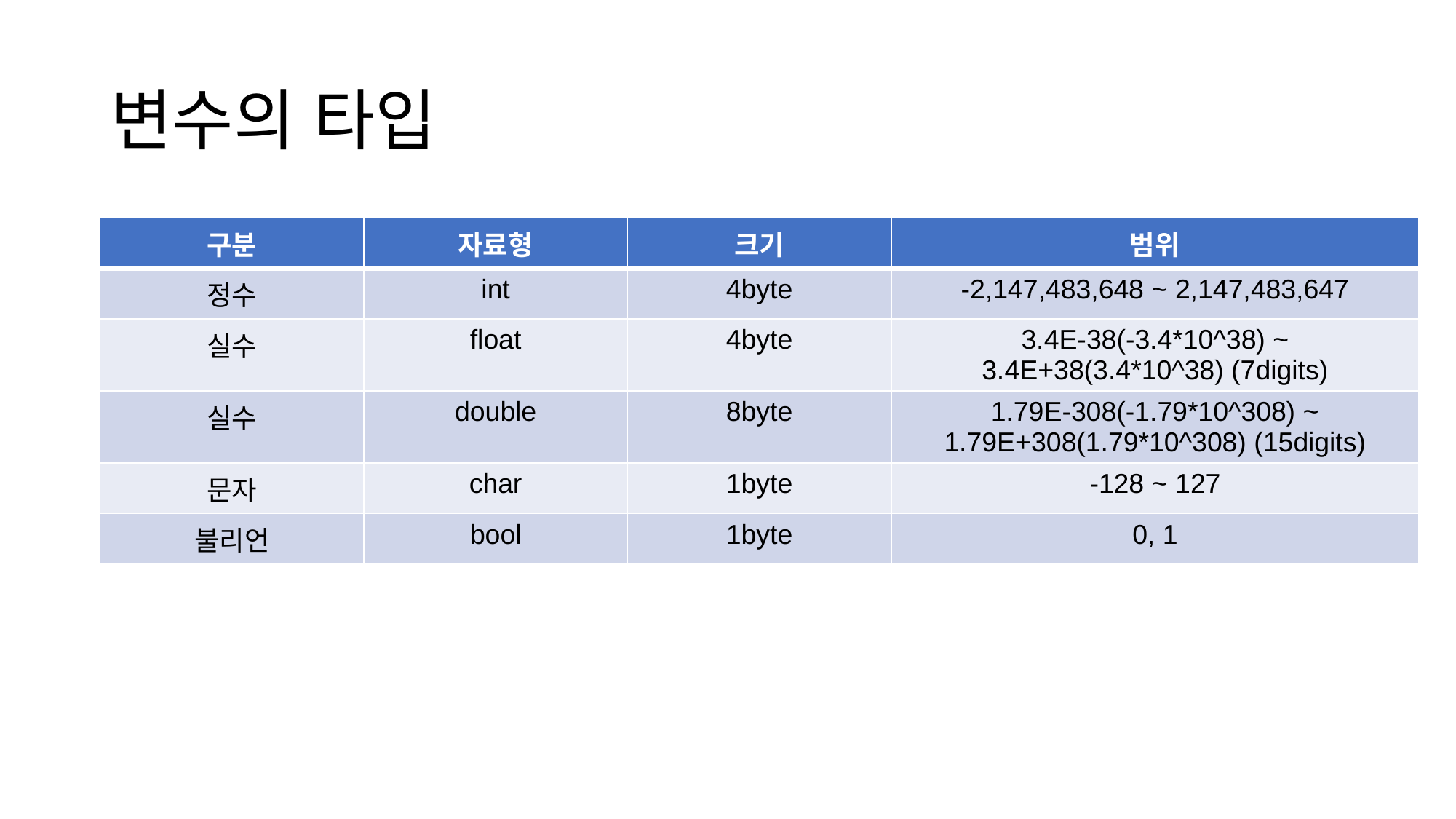

# 변수의 타입
| 구분 | 자료형 | 크기 | 범위 |
| --- | --- | --- | --- |
| 정수 | int | 4byte | -2,147,483,648 ~ 2,147,483,647 |
| 실수 | float | 4byte | 3.4E-38(-3.4\*10^38) ~ 3.4E+38(3.4\*10^38) (7digits) |
| 실수 | double | 8byte | 1.79E-308(-1.79\*10^308) ~ 1.79E+308(1.79\*10^308) (15digits) |
| 문자 | char | 1byte | -128 ~ 127 |
| 불리언 | bool | 1byte | 0, 1 |